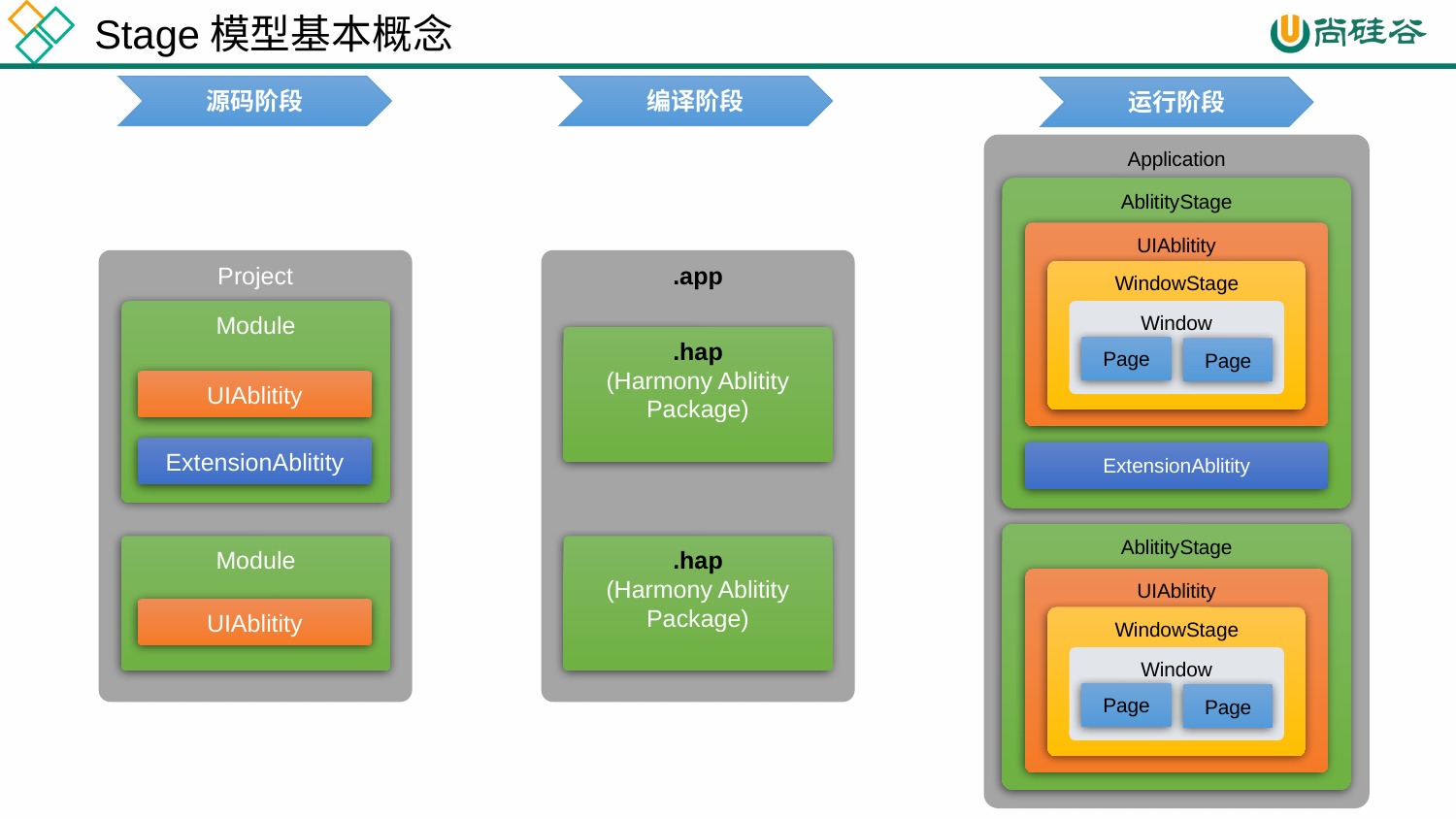

Stage模型基本概念
源码阶段
编译阶段
运行阶段
Application
AblitityStage
UIAblitity
Project
.app
WindowStage
Module
Window
.hap
(Harmony Ablitity Package)
Page
Page
UIAblitity
ExtensionAblitity
ExtensionAblitity
AblitityStage
Module
.hap
(Harmony Ablitity Package)
UIAblitity
UIAblitity
WindowStage
Window
Page
Page